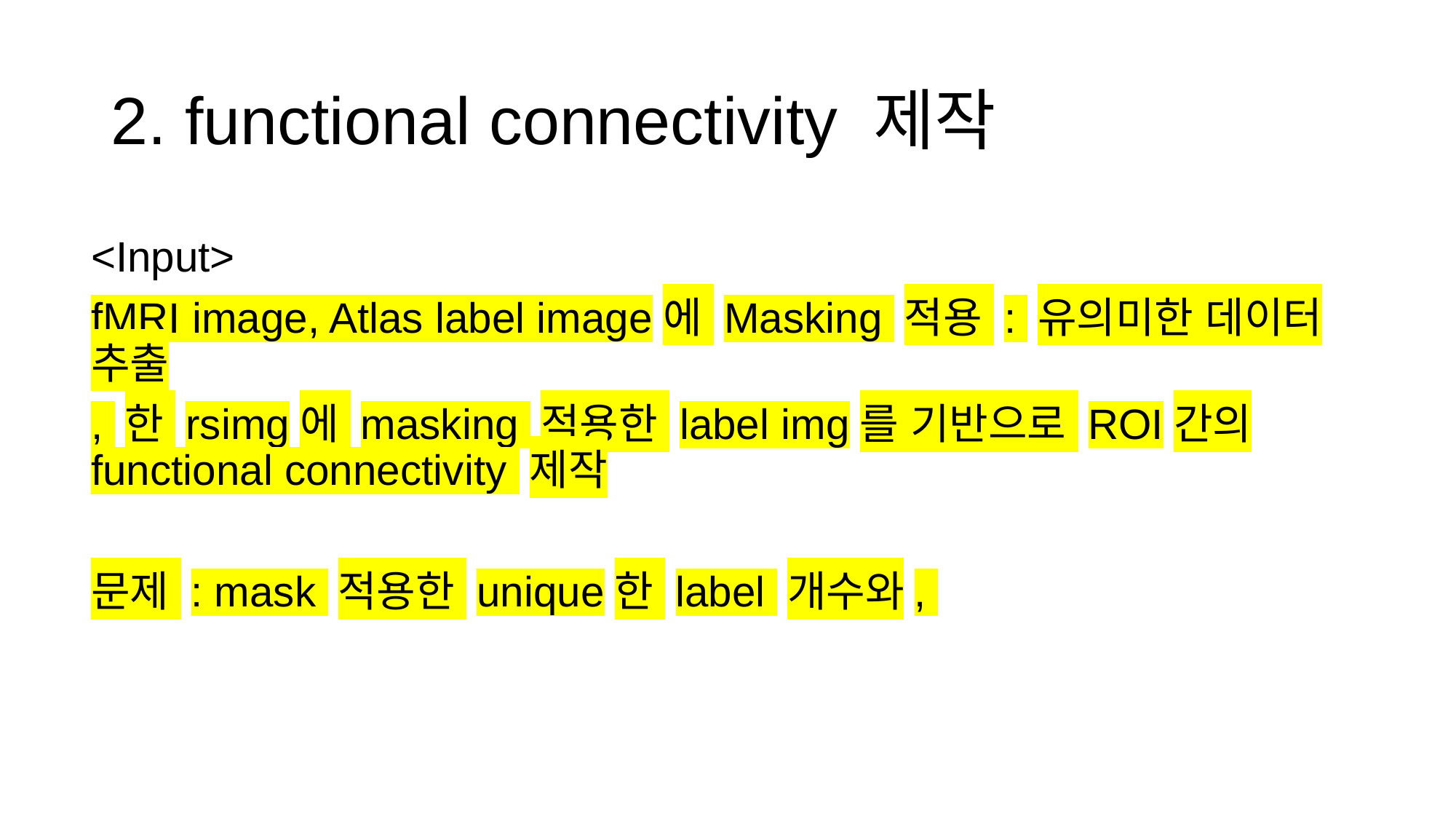

# 2. functional connectivity 제작
<Input>
fMRI image, Atlas label image에 Masking 적용 : 유의미한 데이터 추출
, 한 rsimg에 masking 적용한 label img를 기반으로 ROI간의 functional connectivity 제작

문제 : mask 적용한 unique한 label 개수와,